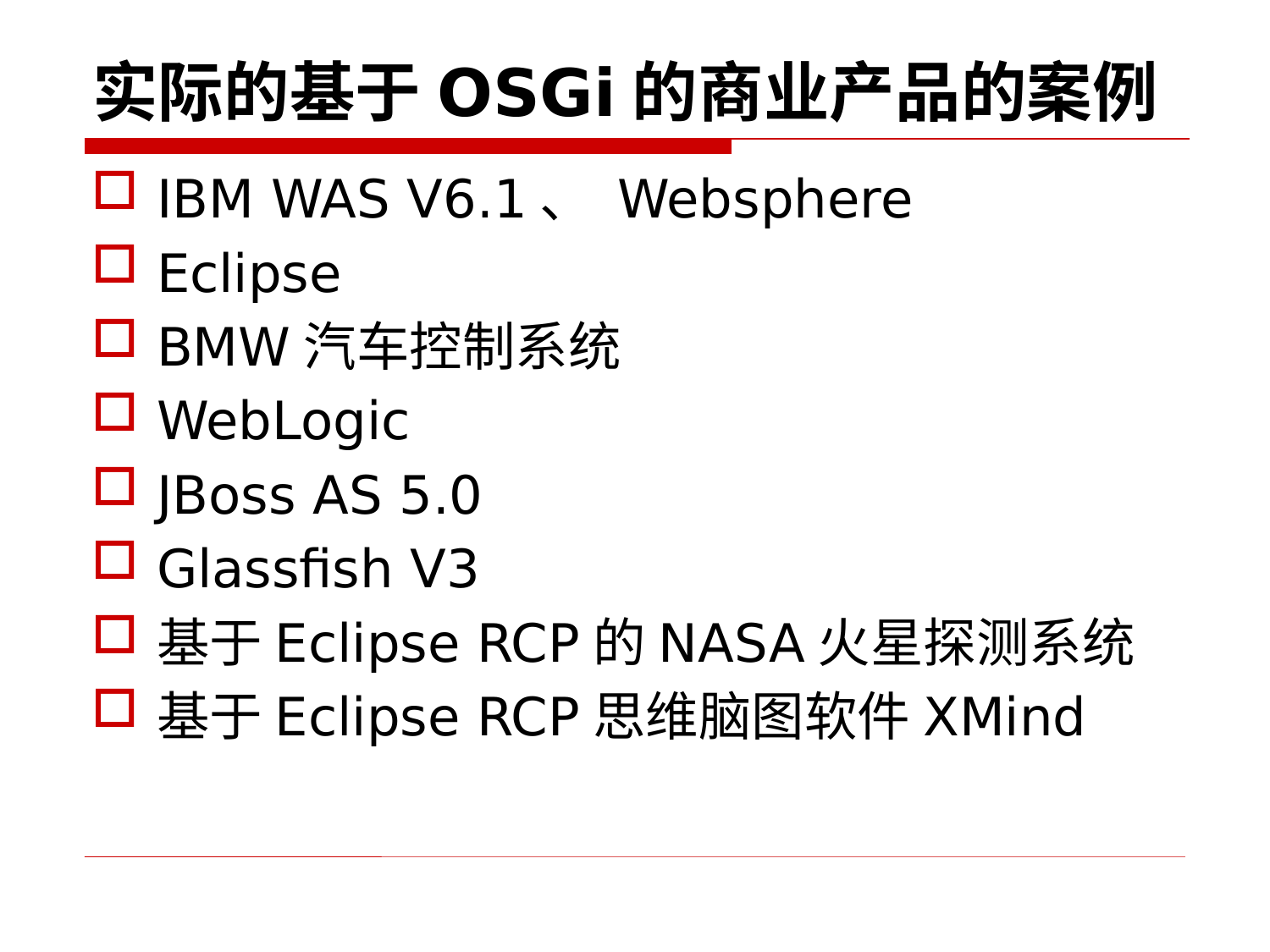

# 实际的基于OSGi的商业产品的案例
IBM WAS V6.1、 Websphere
Eclipse
BMW汽车控制系统
WebLogic
JBoss AS 5.0
Glassfish V3
基于Eclipse RCP的NASA火星探测系统
基于Eclipse RCP思维脑图软件XMind